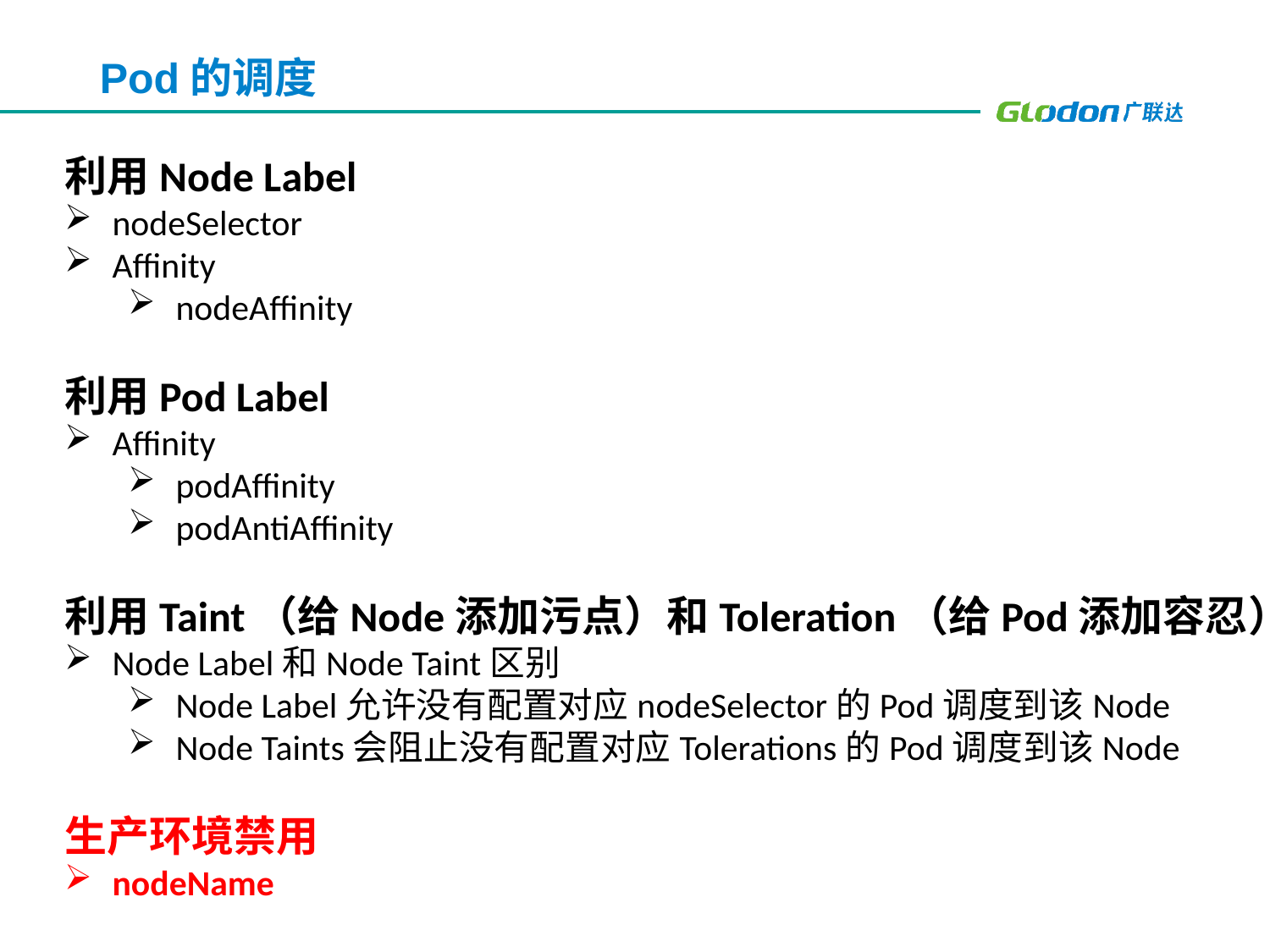

# Pod的调度
利用Node Label
nodeSelector
Affinity
nodeAffinity

利用Pod Label
Affinity
podAffinity
podAntiAffinity

利用Taint（给Node添加污点）和Toleration（给Pod添加容忍）
Node Label和Node Taint区别
Node Label允许没有配置对应nodeSelector的Pod调度到该Node
Node Taints会阻止没有配置对应Tolerations的Pod调度到该Node

生产环境禁用
nodeName